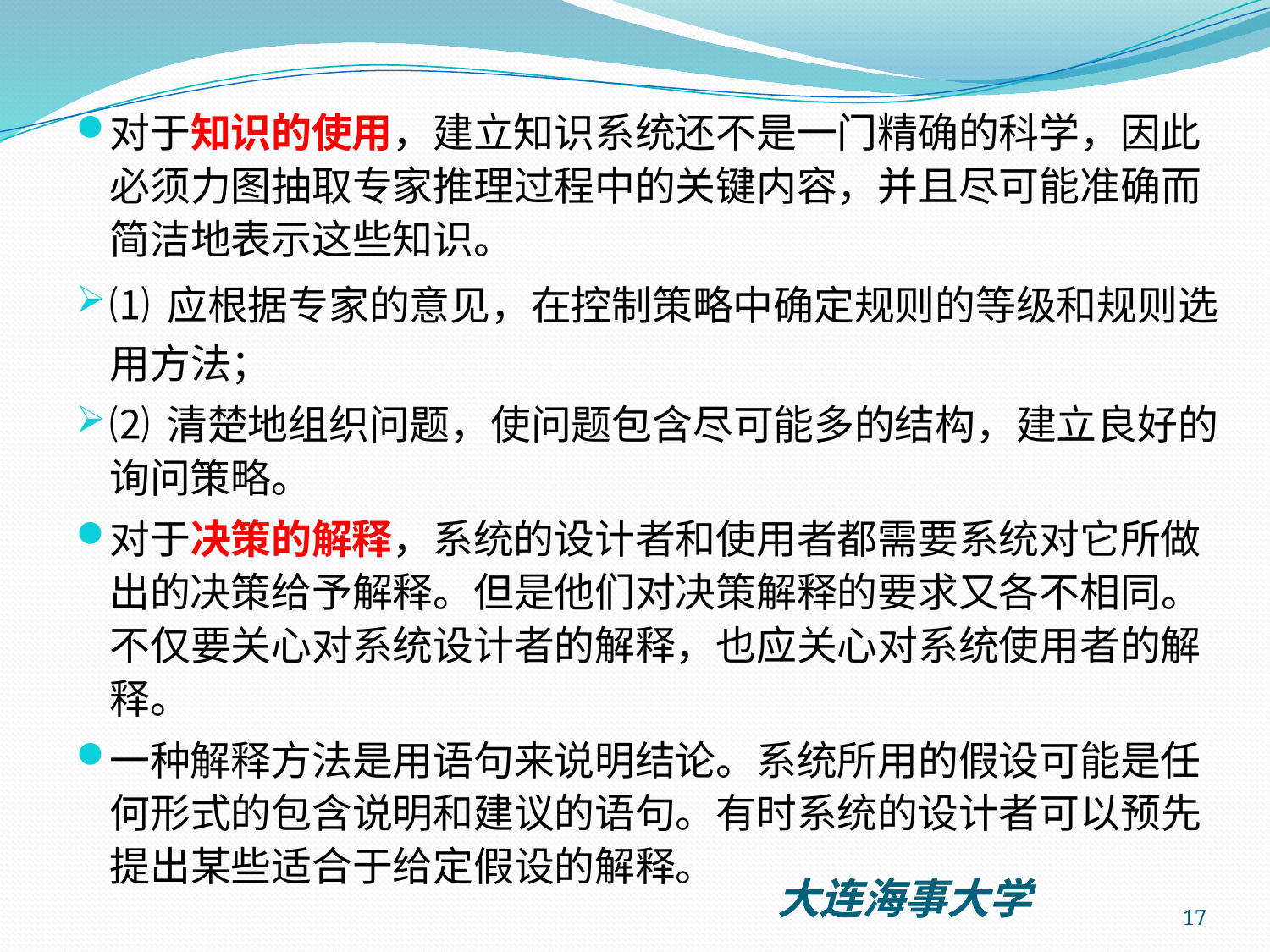

对于知识的使用，建立知识系统还不是一门精确的科学，因此必须力图抽取专家推理过程中的关键内容，并且尽可能准确而简洁地表示这些知识。
⑴ 应根据专家的意见，在控制策略中确定规则的等级和规则选用方法；
⑵ 清楚地组织问题，使问题包含尽可能多的结构，建立良好的询问策略。
对于决策的解释，系统的设计者和使用者都需要系统对它所做出的决策给予解释。但是他们对决策解释的要求又各不相同。不仅要关心对系统设计者的解释，也应关心对系统使用者的解释。
一种解释方法是用语句来说明结论。系统所用的假设可能是任何形式的包含说明和建议的语句。有时系统的设计者可以预先提出某些适合于给定假设的解释。

17